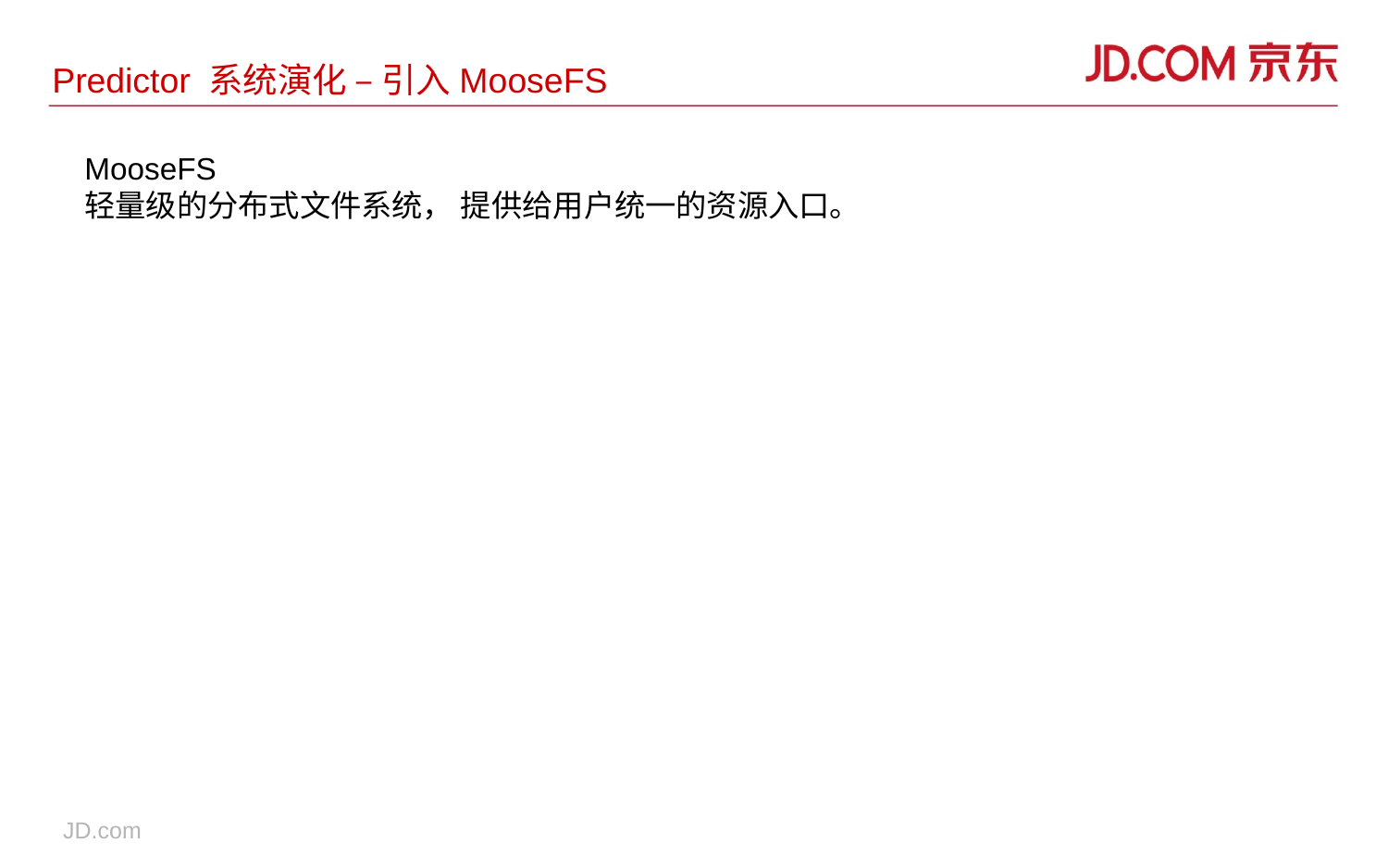

# Predictor 系统演化 – 引入MooseFS
MooseFS
轻量级的分布式文件系统， 提供给用户统一的资源入口。